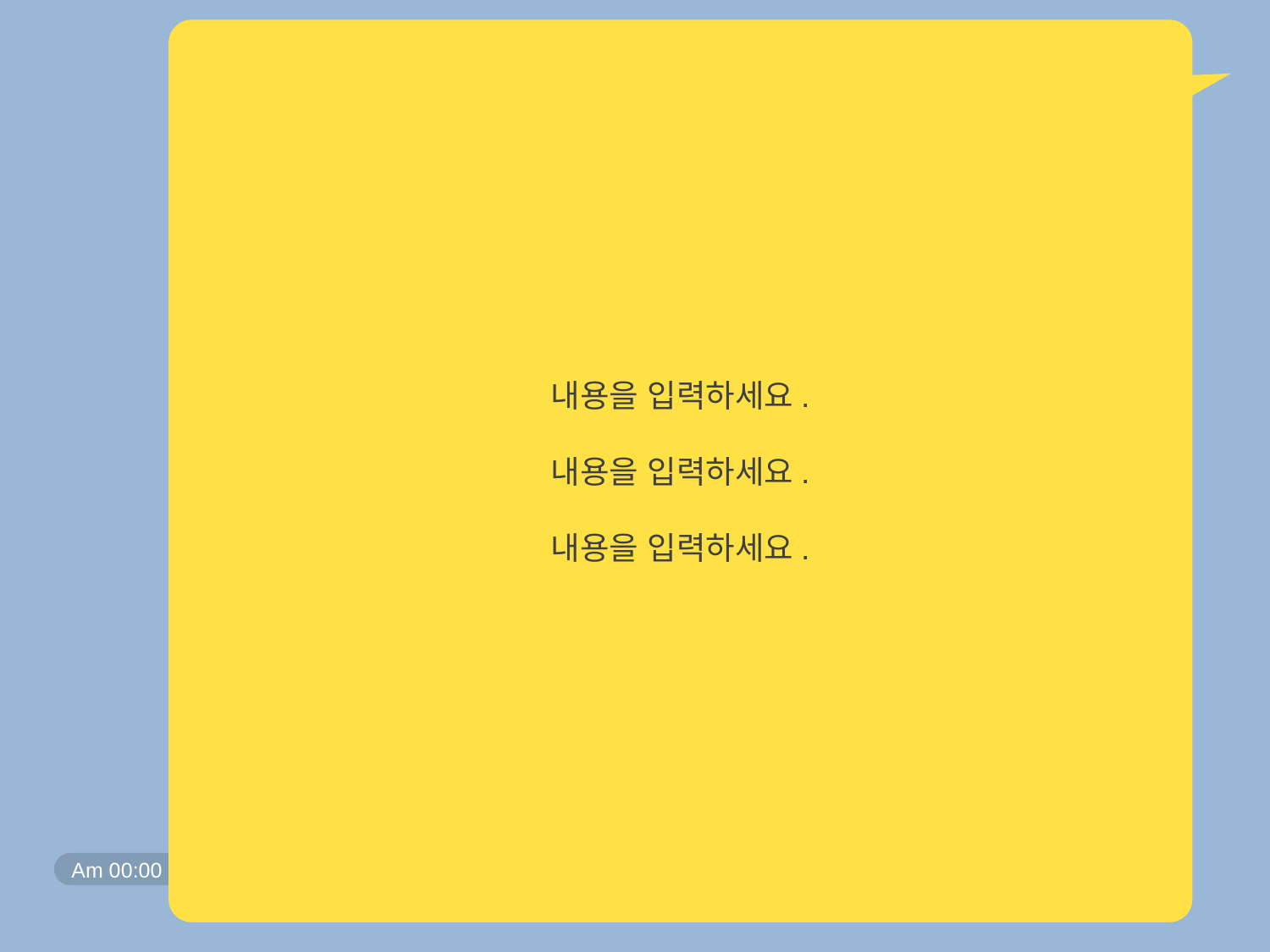

내용을 입력하세요.

내용을 입력하세요.

내용을 입력하세요.
첫번째목차입니다
Am 00:00